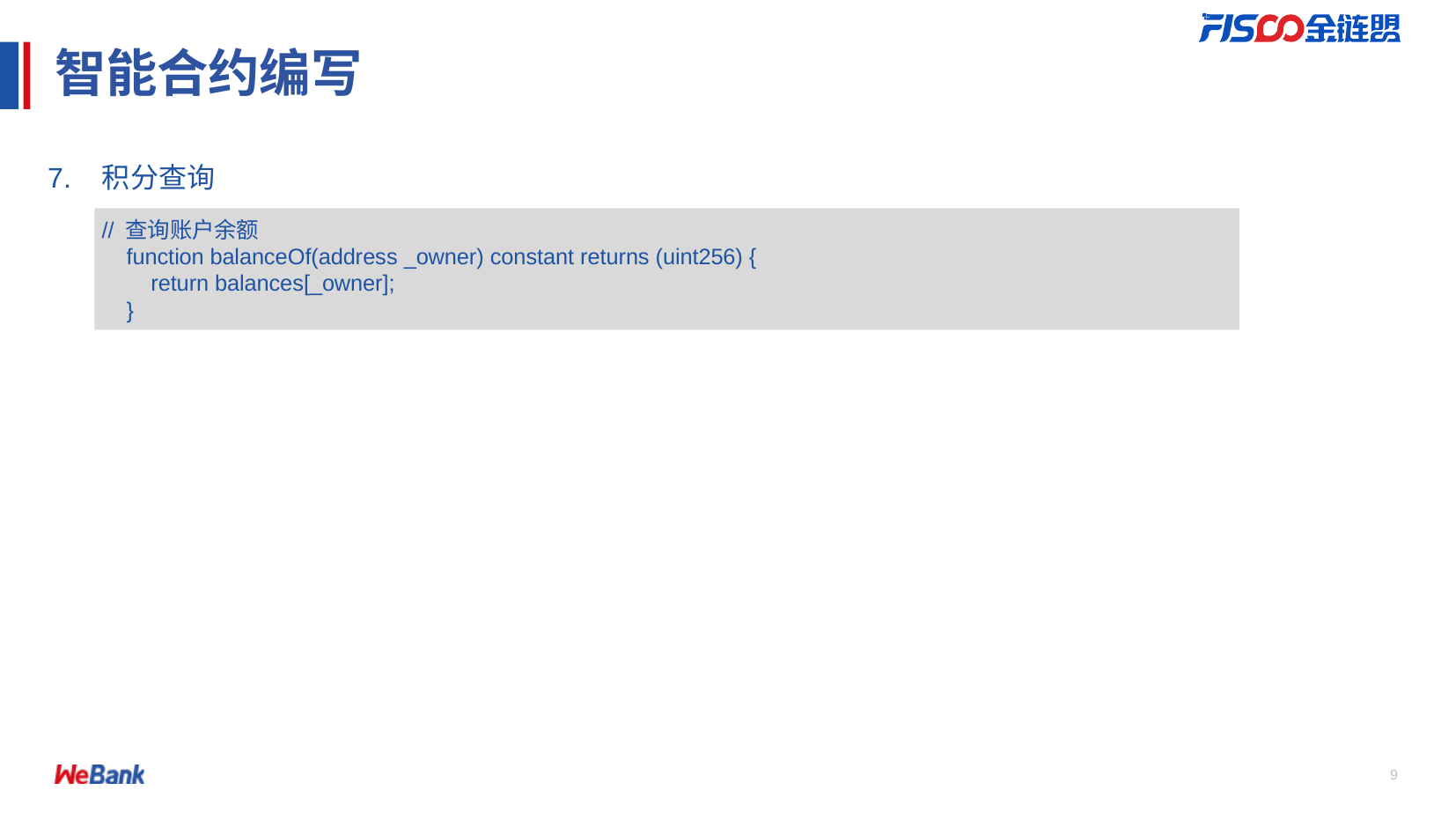

# 智能合约编写
7.   积分查询
// 查询账户余额
    function balanceOf(address _owner) constant returns (uint256) {
        return balances[_owner];
    }
9